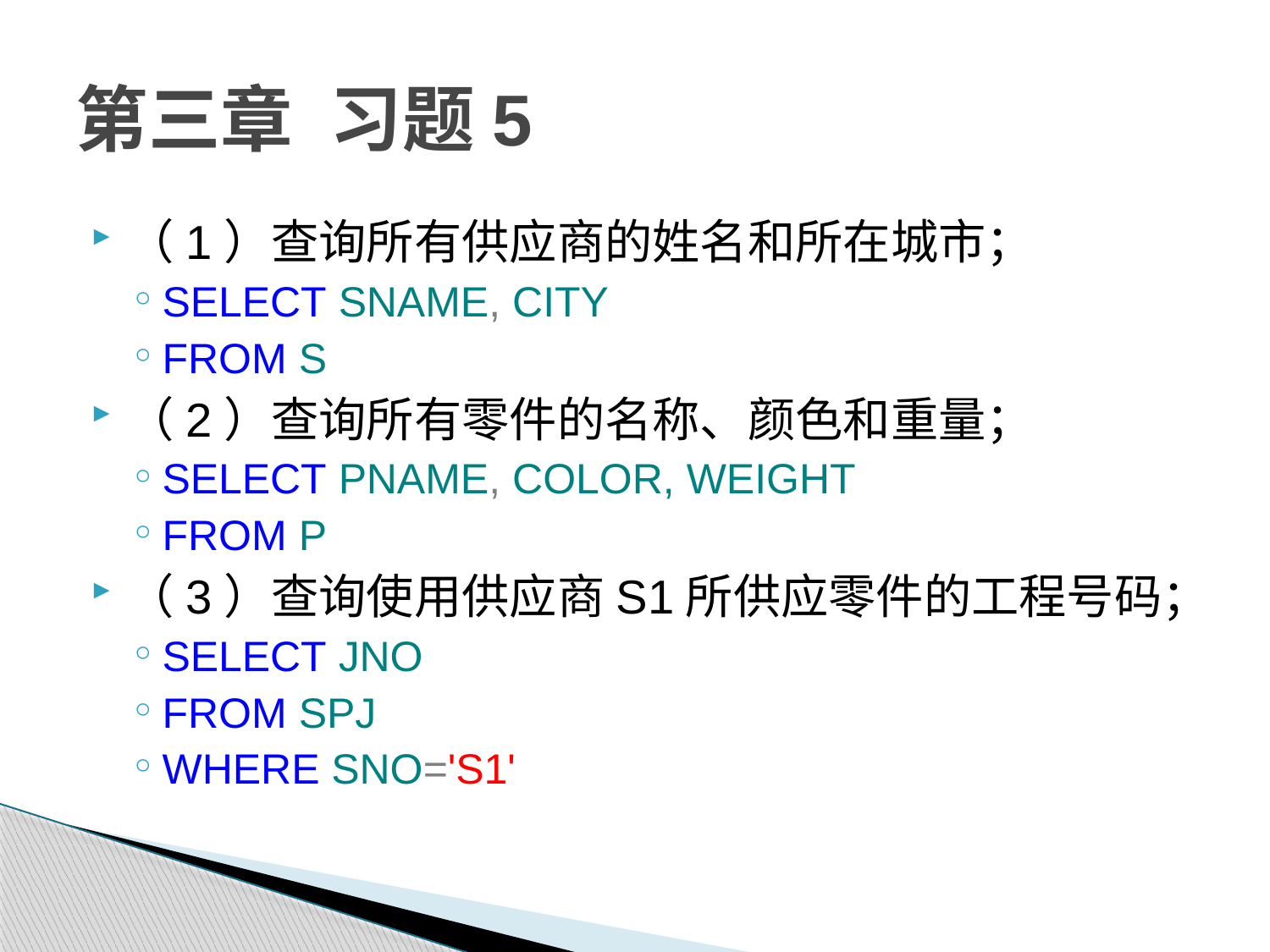

# 第三章	习题5
（1）查询所有供应商的姓名和所在城市；
SELECT SNAME, CITY
FROM S
（2）查询所有零件的名称、颜色和重量；
SELECT PNAME, COLOR, WEIGHT
FROM P
（3）查询使用供应商S1所供应零件的工程号码；
SELECT JNO
FROM SPJ
WHERE SNO='S1'